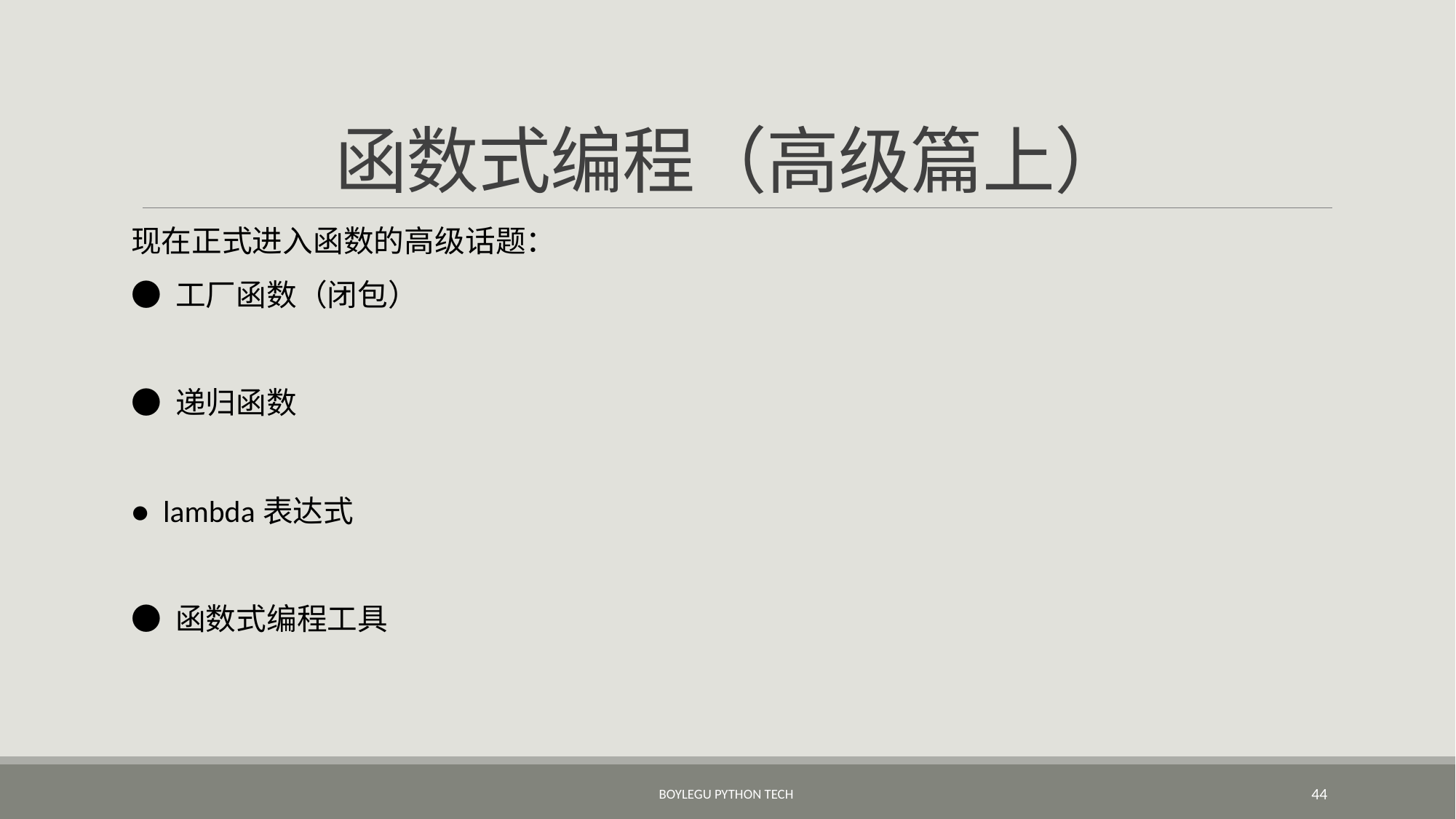

# 函数式编程（高级篇上）
现在正式进入函数的高级话题：
● 工厂函数（闭包）

● 递归函数

●  lambda表达式

● 函数式编程工具
BoyleGu Python Tech
44